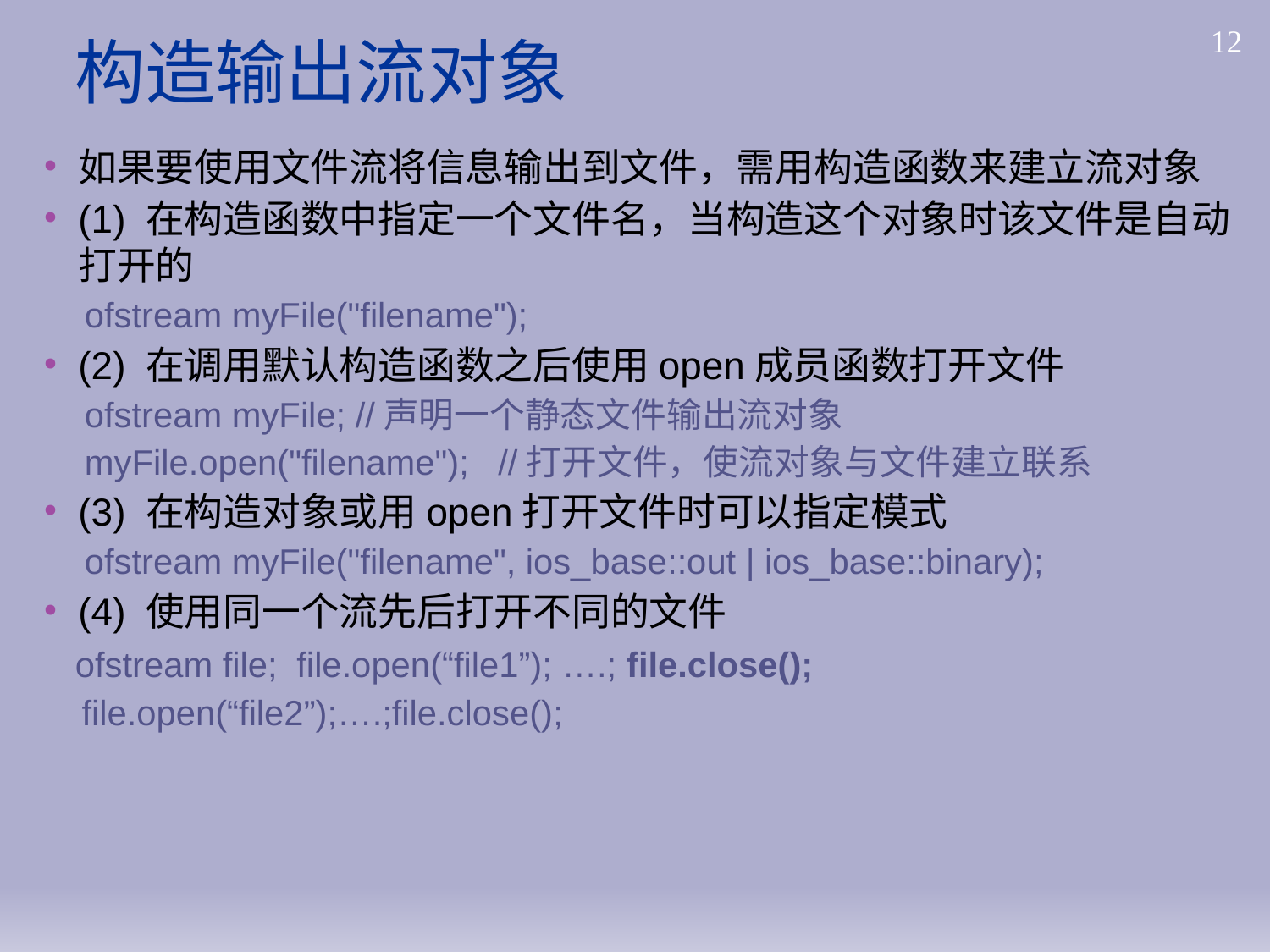

# 构造输出流对象
12
如果要使用文件流将信息输出到文件，需用构造函数来建立流对象
(1) 在构造函数中指定一个文件名，当构造这个对象时该文件是自动打开的
ofstream myFile("filename");
(2) 在调用默认构造函数之后使用open成员函数打开文件
ofstream myFile; //声明一个静态文件输出流对象
myFile.open("filename");   //打开文件，使流对象与文件建立联系
(3) 在构造对象或用open打开文件时可以指定模式
ofstream myFile("filename", ios_base::out | ios_base::binary);
(4) 使用同一个流先后打开不同的文件
   ofstream file;  file.open(“file1”); ….; file.close();
    file.open(“file2”);….;file.close();